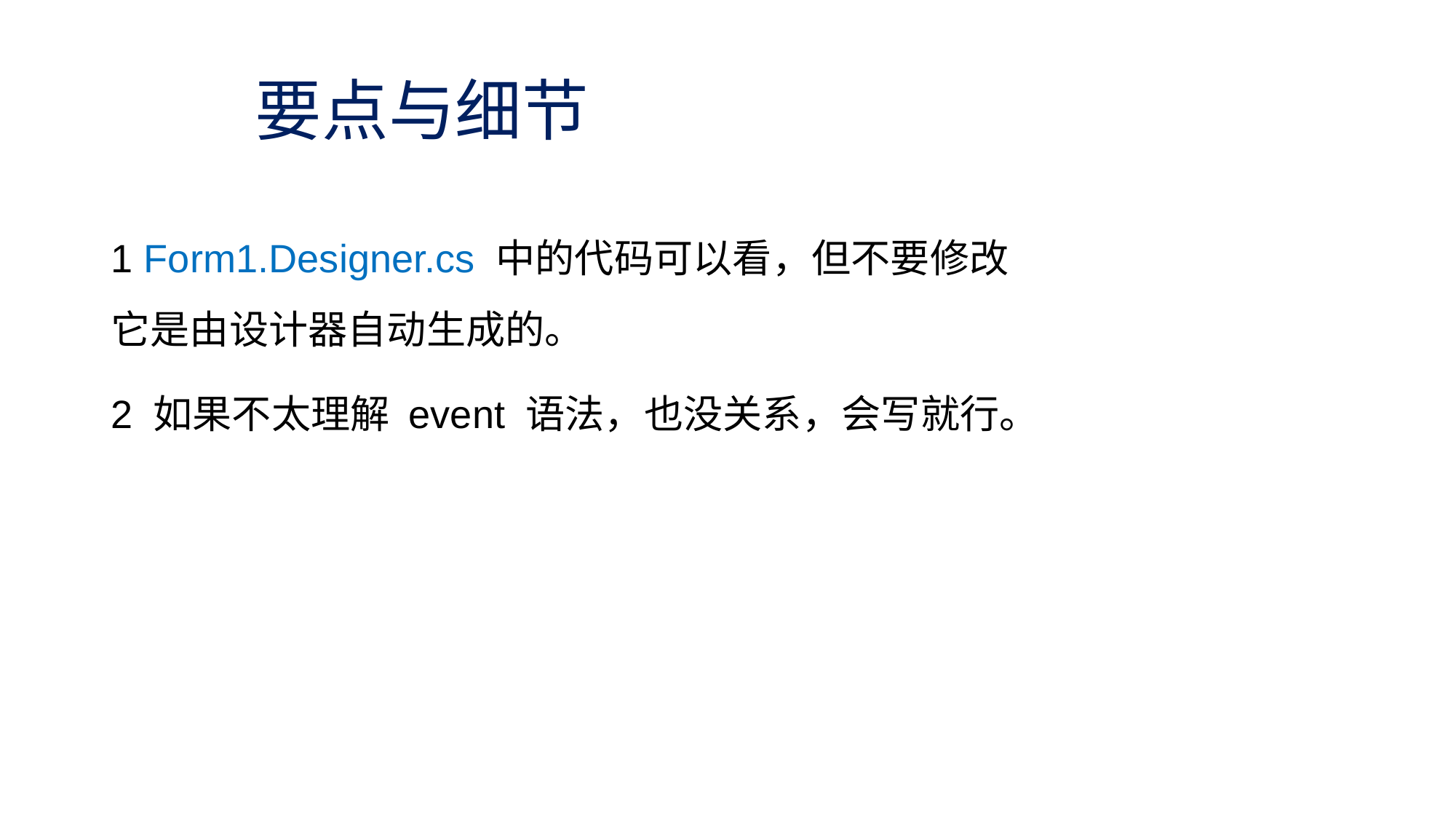

# 要点与细节
1 Form1.Designer.cs 中的代码可以看，但不要修改
它是由设计器自动生成的。
2 如果不太理解 event 语法，也没关系，会写就行。